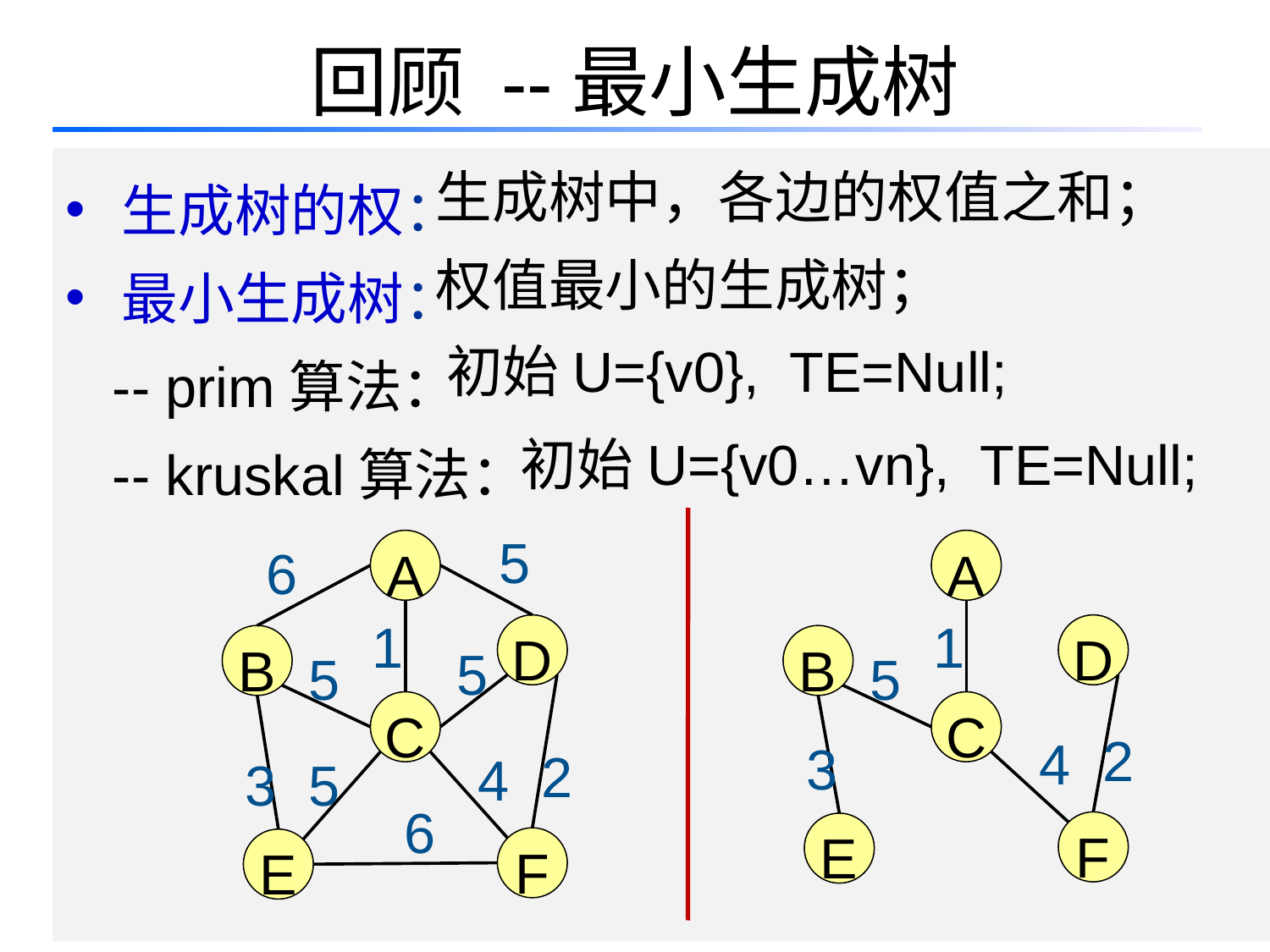

# 回顾 --最小生成树

 生成树的权：
 最小生成树：
   -- prim算法：
   -- kruskal算法：

生成树中，各边的权值之和；
权值最小的生成树；
初始U={v0},  TE=Null;
初始U={v0…vn},  TE=Null;
5
A
A
6
1
1
D
D
B
B
5
5
5
C
C
2
4
3
2
4
3
5
6
F
E
F
E